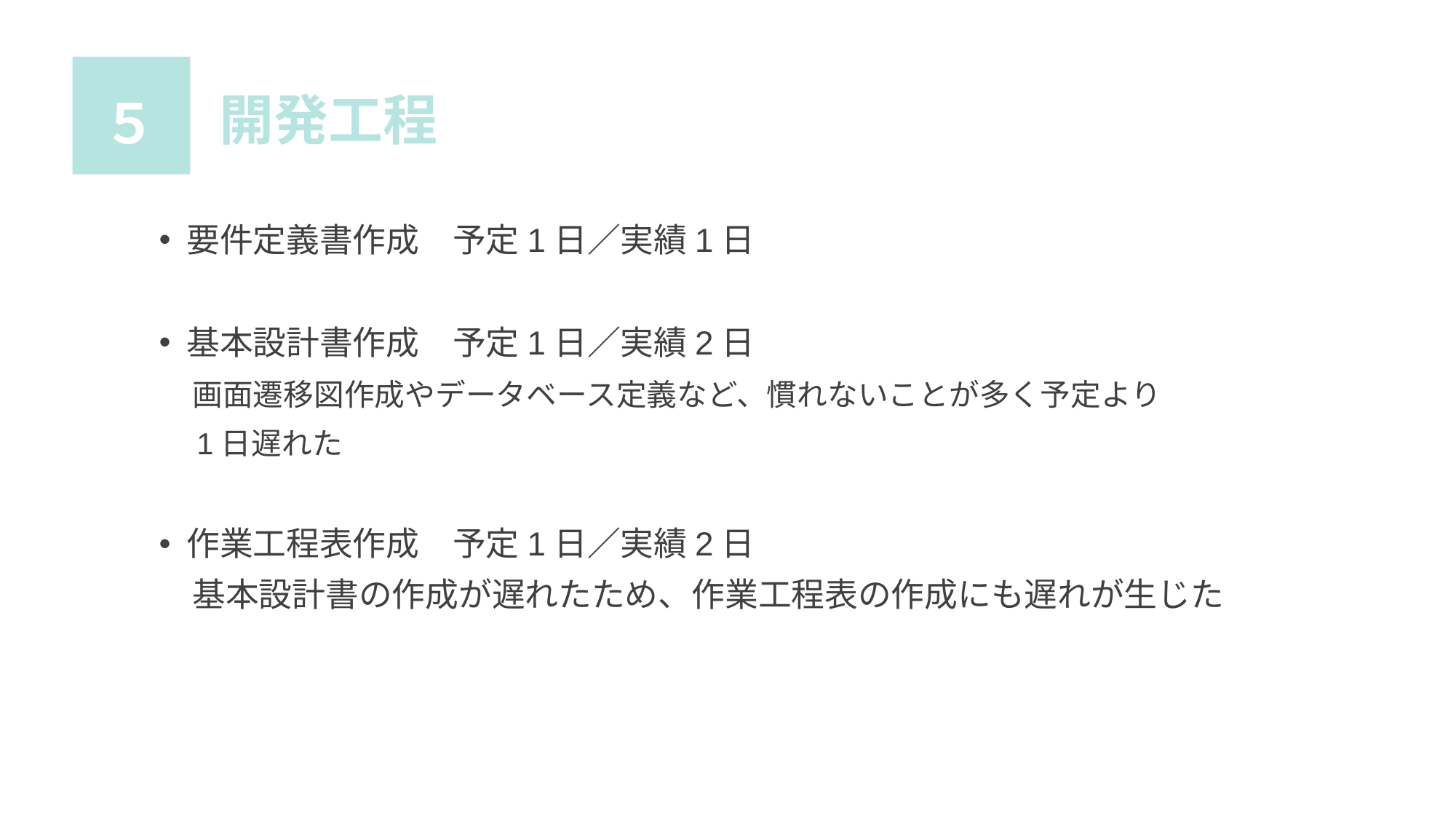

# 開発工程

５
要件定義書作成　予定1日／実績1日

基本設計書作成　予定1日／実績2日
　画面遷移図作成やデータベース定義など、慣れないことが多く予定より
　1日遅れた

作業工程表作成　予定1日／実績2日
　基本設計書の作成が遅れたため、作業工程表の作成にも遅れが生じた